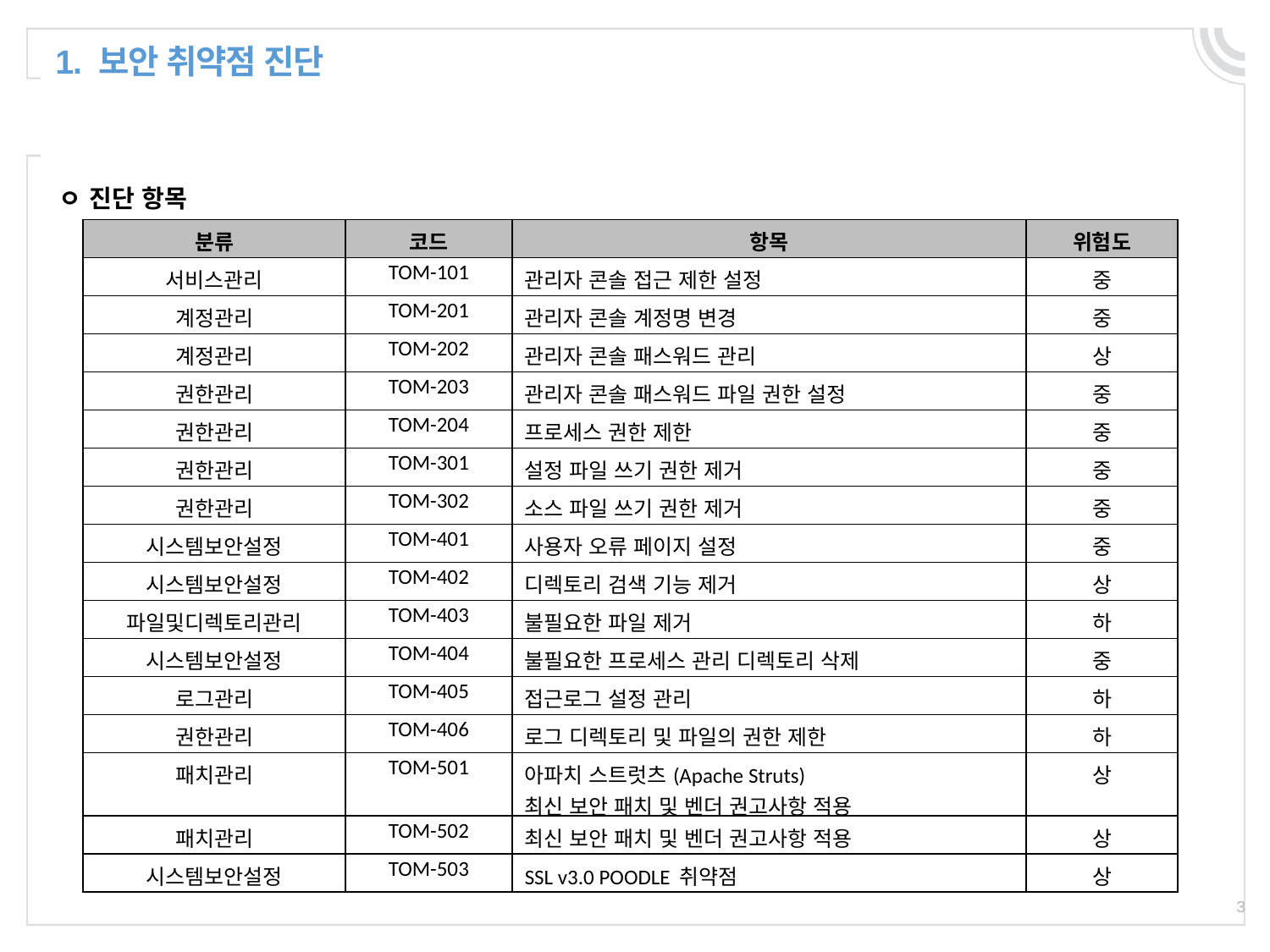

1. 보안 취약점 진단
ㅇ 진단 항목
| 분류 | 코드 | 항목 | 위험도 |
| --- | --- | --- | --- |
| 서비스관리 | TOM-101 | 관리자 콘솔 접근 제한 설정 | 중 |
| 계정관리 | TOM-201 | 관리자 콘솔 계정명 변경 | 중 |
| 계정관리 | TOM-202 | 관리자 콘솔 패스워드 관리 | 상 |
| 권한관리 | TOM-203 | 관리자 콘솔 패스워드 파일 권한 설정 | 중 |
| 권한관리 | TOM-204 | 프로세스 권한 제한 | 중 |
| 권한관리 | TOM-301 | 설정 파일 쓰기 권한 제거 | 중 |
| 권한관리 | TOM-302 | 소스 파일 쓰기 권한 제거 | 중 |
| 시스템보안설정 | TOM-401 | 사용자 오류 페이지 설정 | 중 |
| 시스템보안설정 | TOM-402 | 디렉토리 검색 기능 제거 | 상 |
| 파일및디렉토리관리 | TOM-403 | 불필요한 파일 제거 | 하 |
| 시스템보안설정 | TOM-404 | 불필요한 프로세스 관리 디렉토리 삭제 | 중 |
| 로그관리 | TOM-405 | 접근로그 설정 관리 | 하 |
| 권한관리 | TOM-406 | 로그 디렉토리 및 파일의 권한 제한 | 하 |
| 패치관리 | TOM-501 | 아파치 스트럿츠(Apache Struts) 최신 보안 패치 및 벤더 권고사항 적용 | 상 |
| 패치관리 | TOM-502 | 최신 보안 패치 및 벤더 권고사항 적용 | 상 |
| 시스템보안설정 | TOM-503 | SSL v3.0 POODLE 취약점 | 상 |